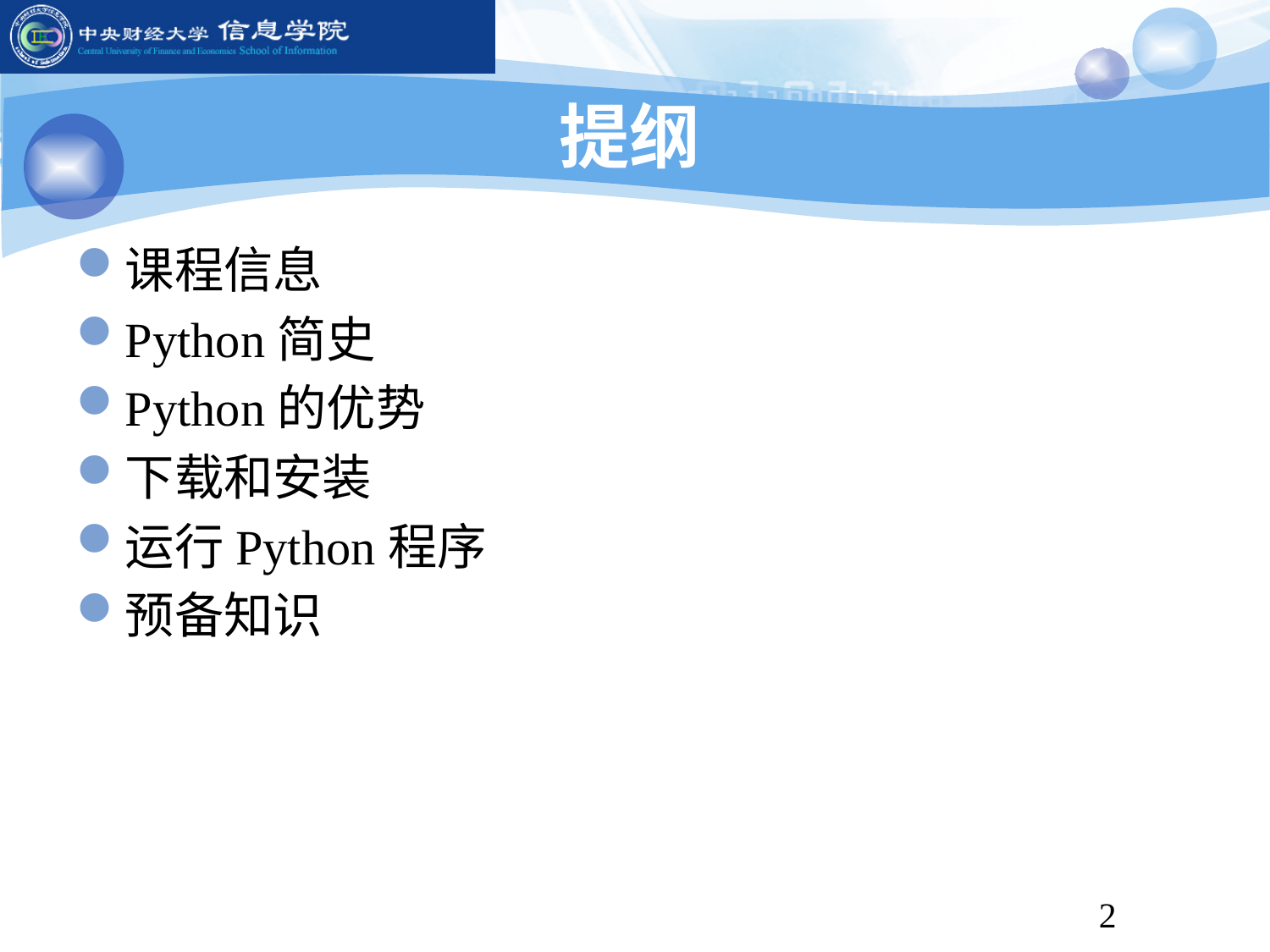

# 提纲
课程信息
Python简史
Python的优势
下载和安装
运行Python程序
预备知识